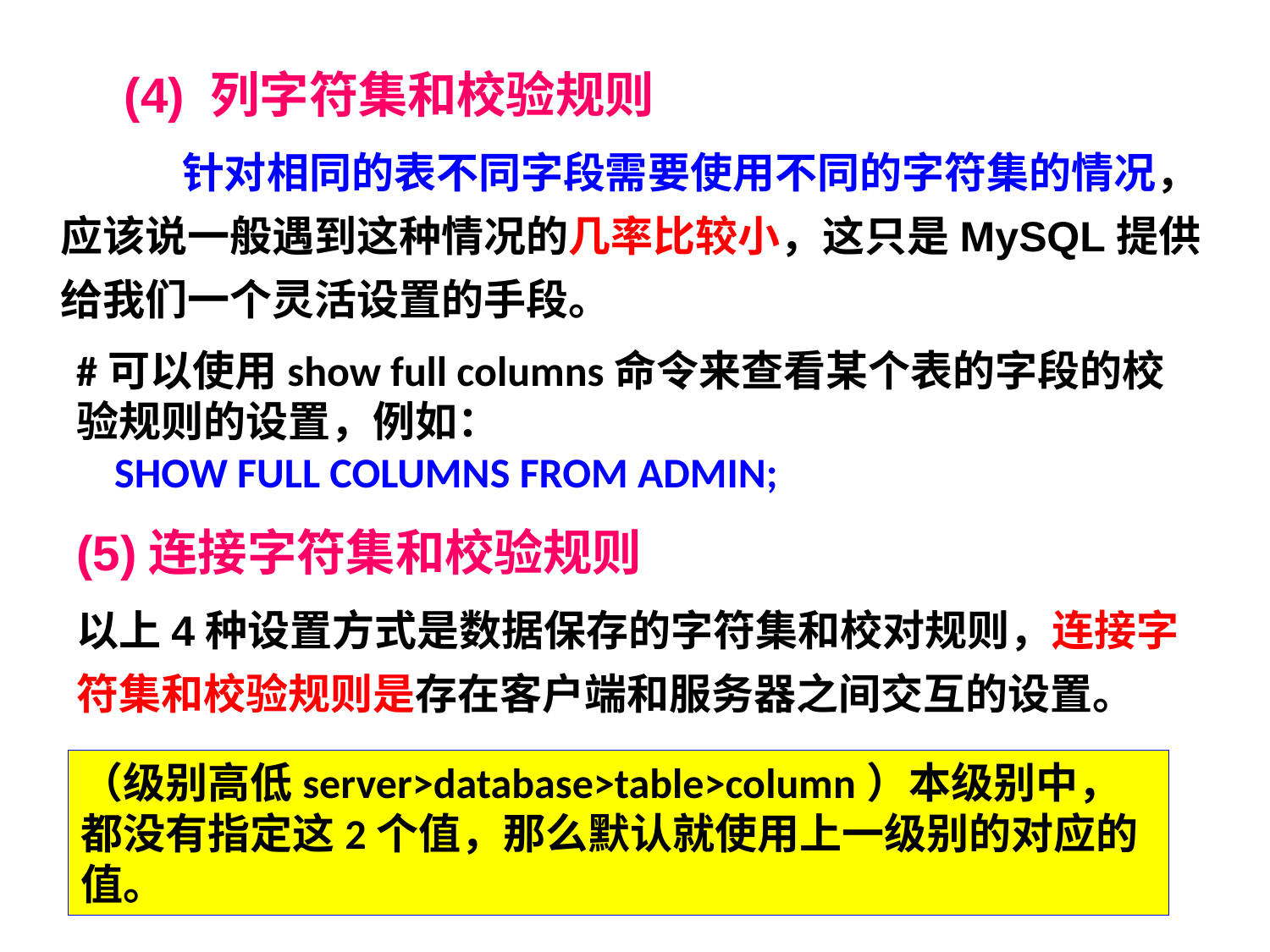

(4) 列字符集和校验规则
     针对相同的表不同字段需要使用不同的字符集的情况，应该说一般遇到这种情况的几率比较小，这只是MySQL提供给我们一个灵活设置的手段。
#可以使用show full columns命令来查看某个表的字段的校验规则的设置，例如：
    SHOW FULL COLUMNS FROM ADMIN;
(5)连接字符集和校验规则
以上4种设置方式是数据保存的字符集和校对规则，连接字符集和校验规则是存在客户端和服务器之间交互的设置。
（级别高低server>database>table>column）本级别中，都没有指定这2个值，那么默认就使用上一级别的对应的值。